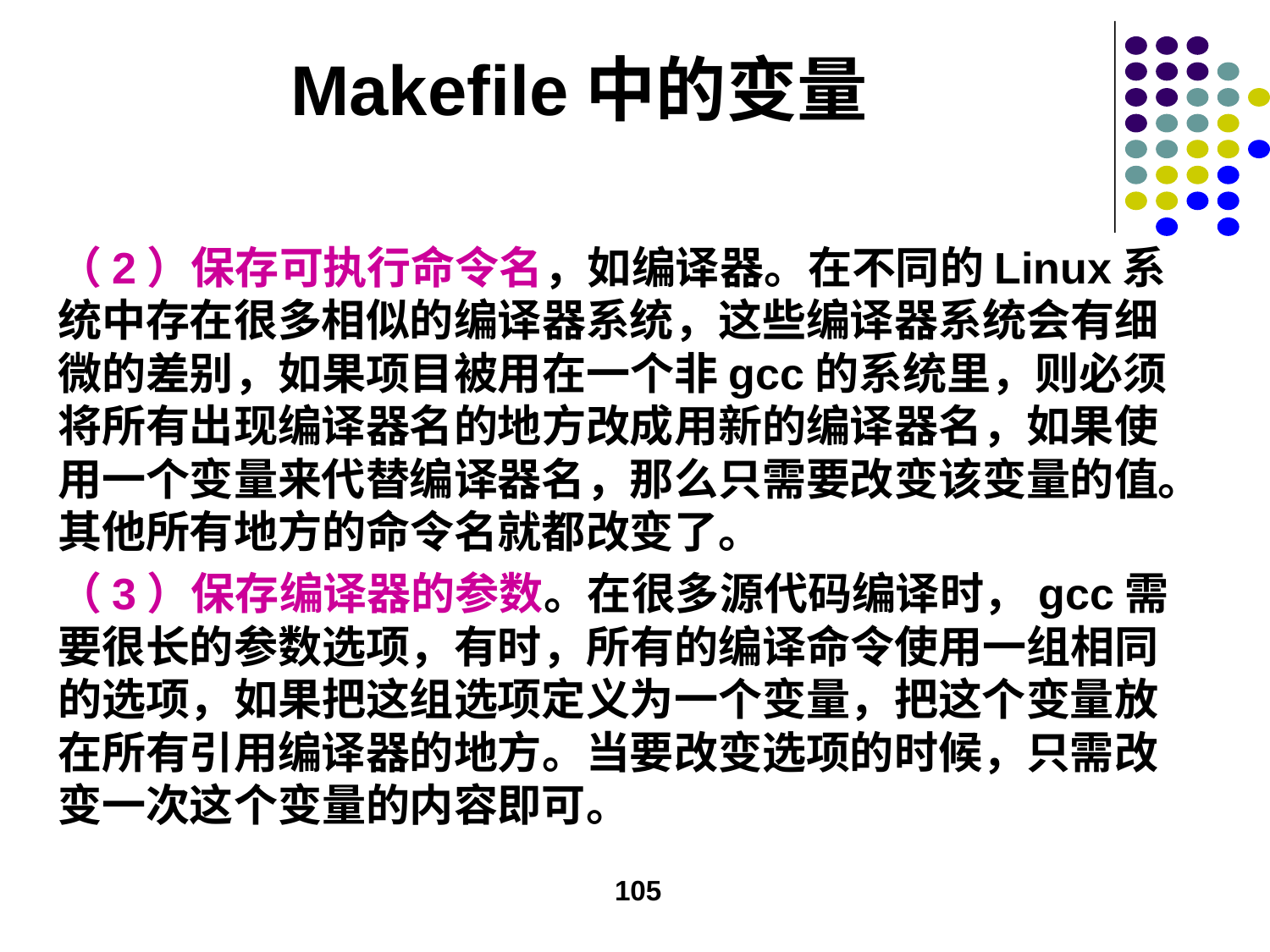

# Makefile中的变量
（2）保存可执行命令名，如编译器。在不同的Linux系统中存在很多相似的编译器系统，这些编译器系统会有细微的差别，如果项目被用在一个非gcc的系统里，则必须将所有出现编译器名的地方改成用新的编译器名，如果使用一个变量来代替编译器名，那么只需要改变该变量的值。其他所有地方的命令名就都改变了。
（3）保存编译器的参数。在很多源代码编译时，gcc需要很长的参数选项，有时，所有的编译命令使用一组相同的选项，如果把这组选项定义为一个变量，把这个变量放在所有引用编译器的地方。当要改变选项的时候，只需改变一次这个变量的内容即可。

105